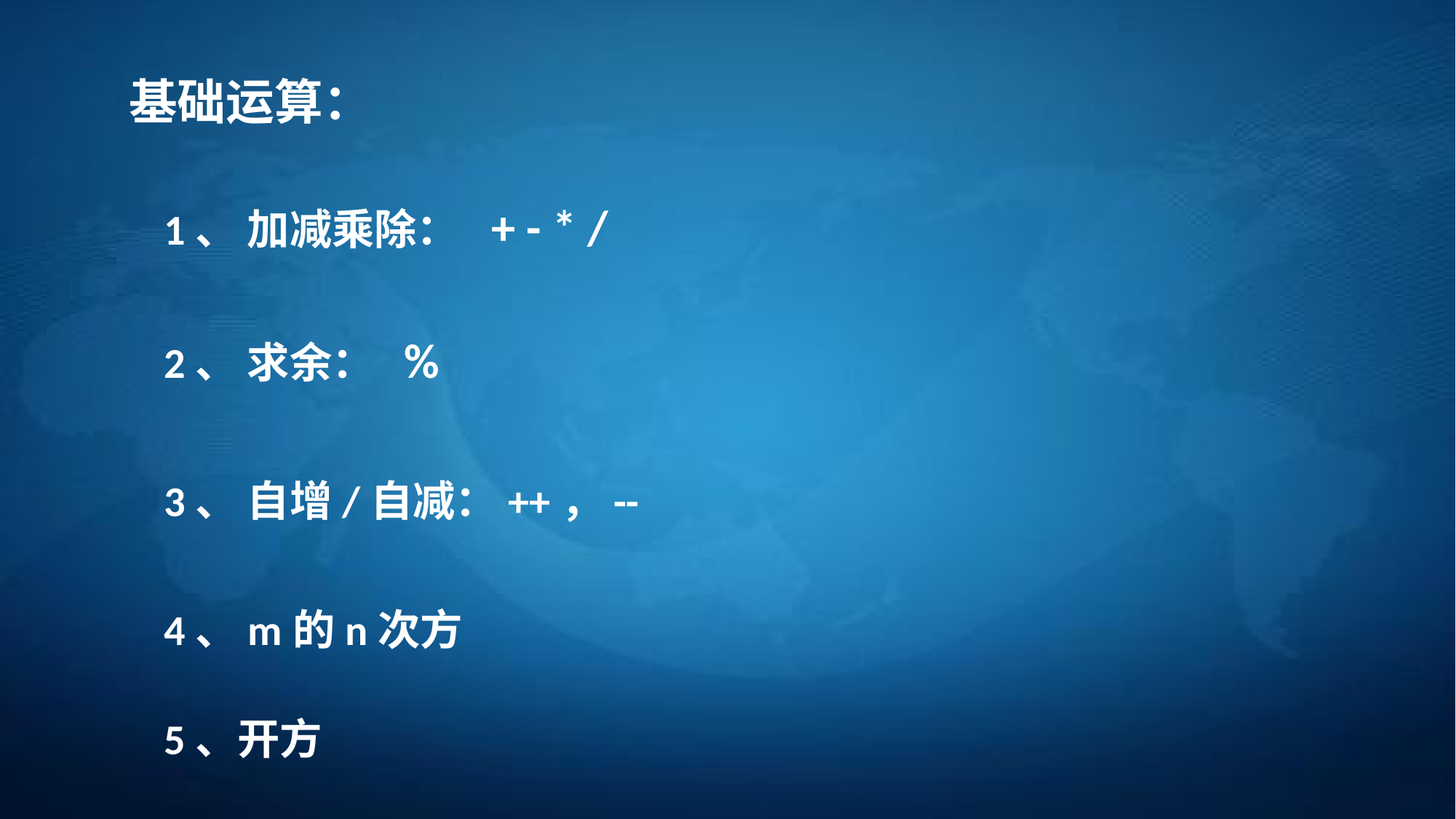

基础运算：
1、 加减乘除：  + - * /
2、 求余：  %
3、 自增/自减：++，--
4、m的n次方
5、开方